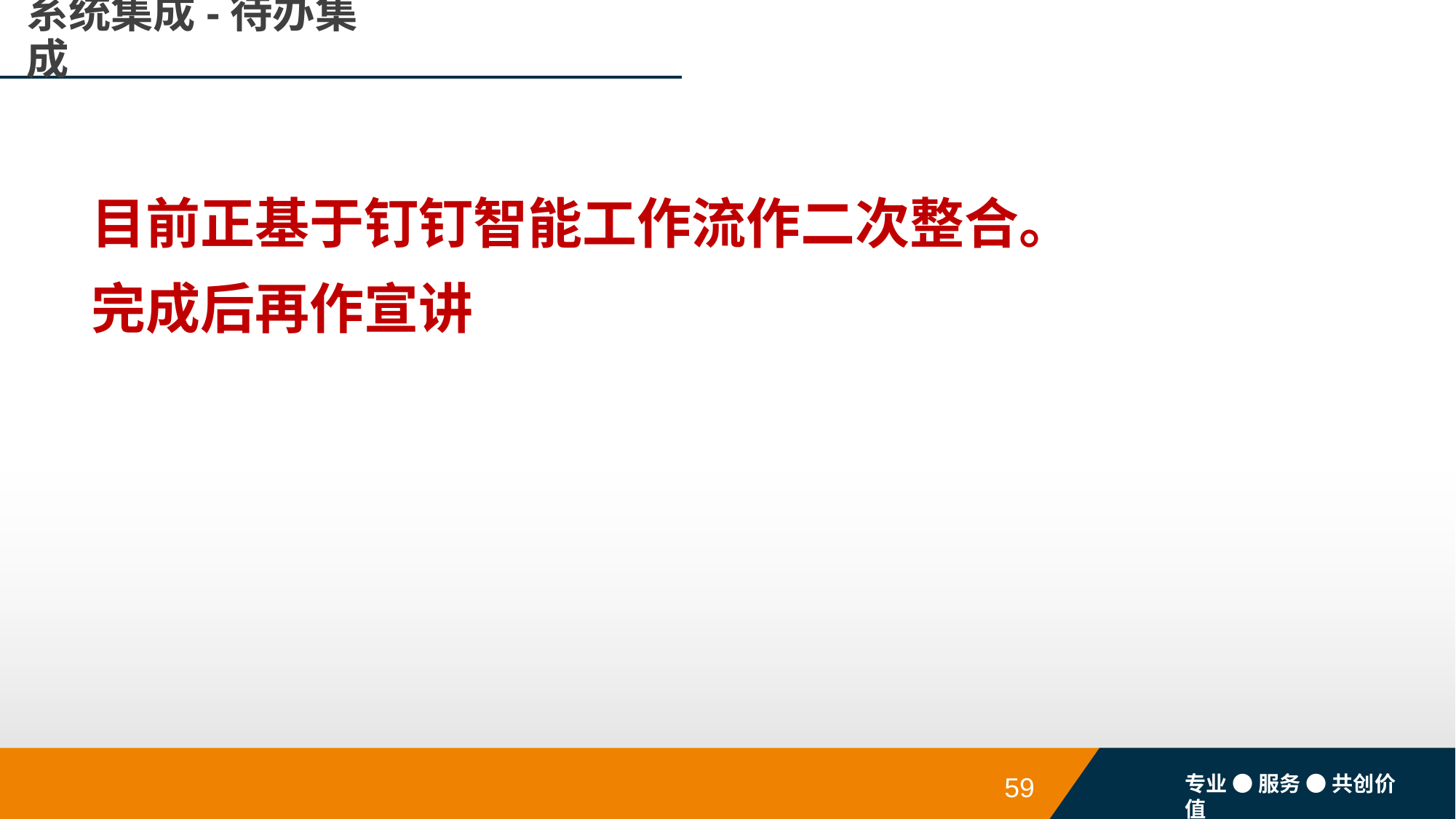

# 系统集成-待办集成
目前正基于钉钉智能工作流作二次整合。
完成后再作宣讲